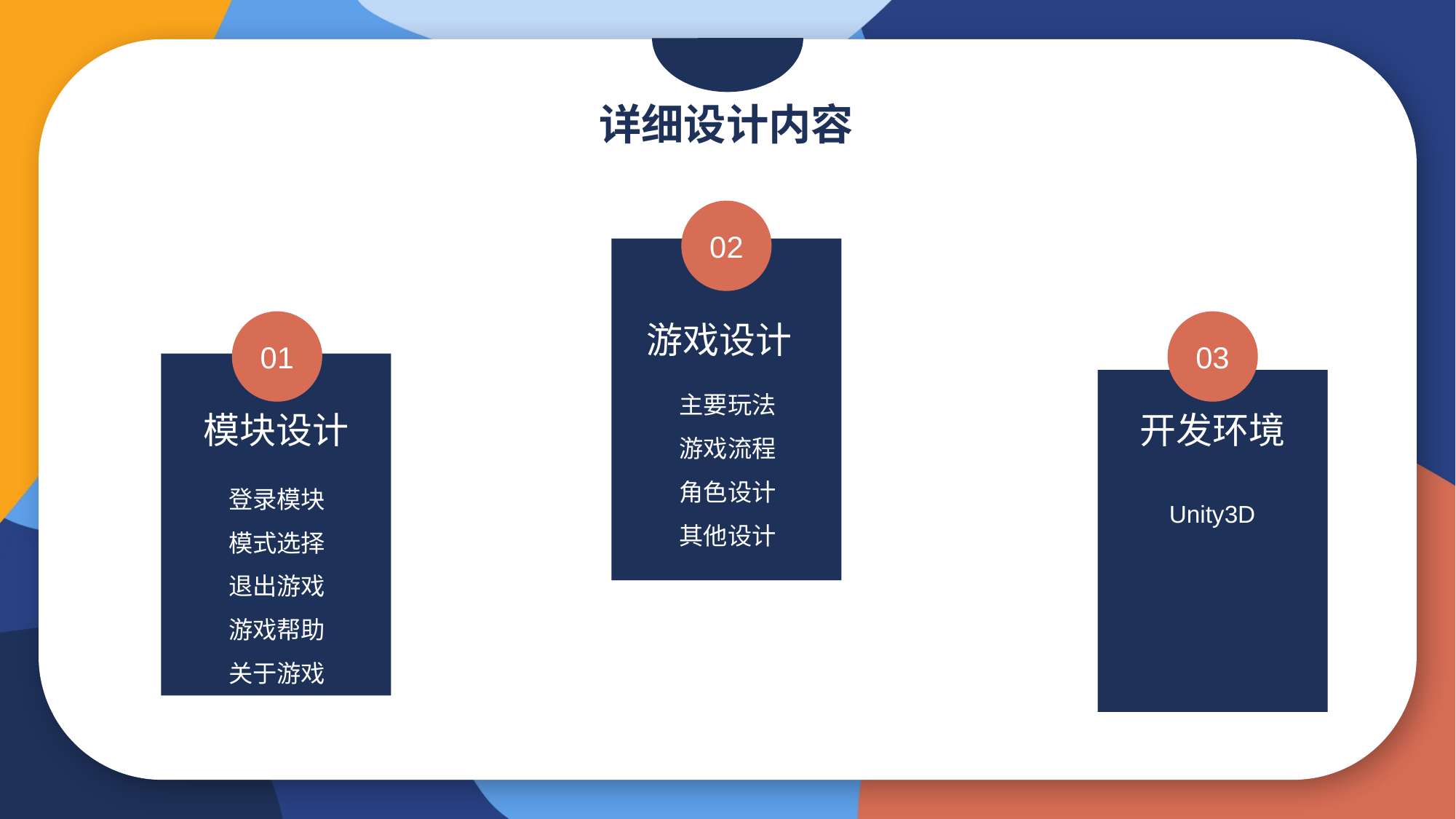

详细设计内容

02

01
03
游戏设计

主要玩法
游戏流程
角色设计
其他设计
模块设计
开发环境
登录模块
模式选择
退出游戏
游戏帮助
关于游戏
Unity3D